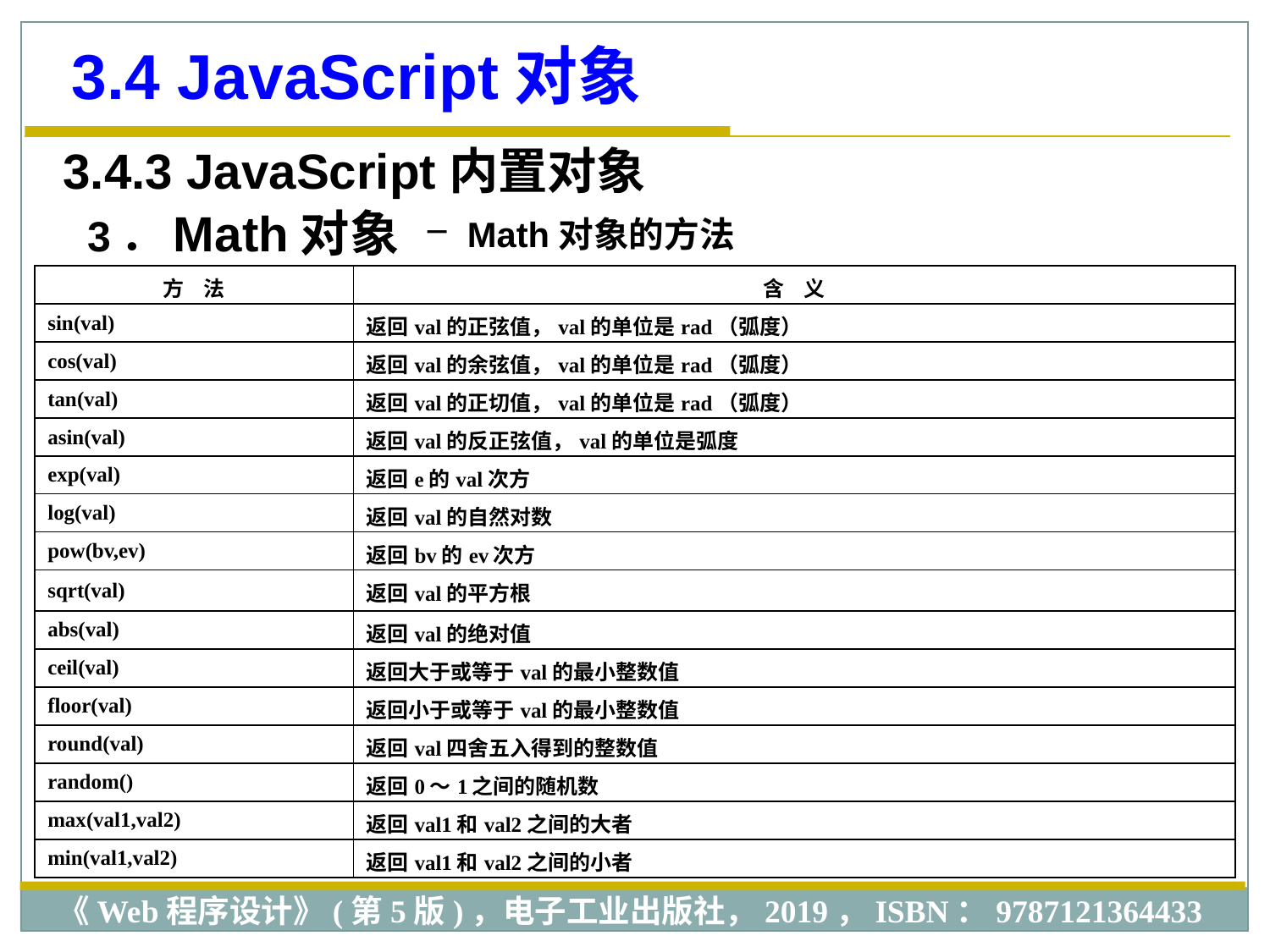

3.4 JavaScript对象
3.4.3 JavaScript内置对象
3．Math对象
 Math对象的方法
| 方 法 | 含 义 |
| --- | --- |
| sin(val) | 返回val的正弦值，val的单位是rad（弧度） |
| cos(val) | 返回val的余弦值，val的单位是rad（弧度） |
| tan(val) | 返回val的正切值，val的单位是rad（弧度） |
| asin(val) | 返回val的反正弦值，val的单位是弧度 |

| exp(val) | 返回e的val次方 |
| --- | --- |
| log(val) | 返回val的自然对数 |
| pow(bv,ev) | 返回bv的ev次方 |
| sqrt(val) | 返回val的平方根 |
| abs(val) | 返回val的绝对值 |
| ceil(val) | 返回大于或等于val的最小整数值 |
| floor(val) | 返回小于或等于val的最小整数值 |
| round(val) | 返回val四舍五入得到的整数值 |
| random() | 返回0～1之间的随机数 |
| max(val1,val2) | 返回val1和val2之间的大者 |
| min(val1,val2) | 返回val1和val2之间的小者 |